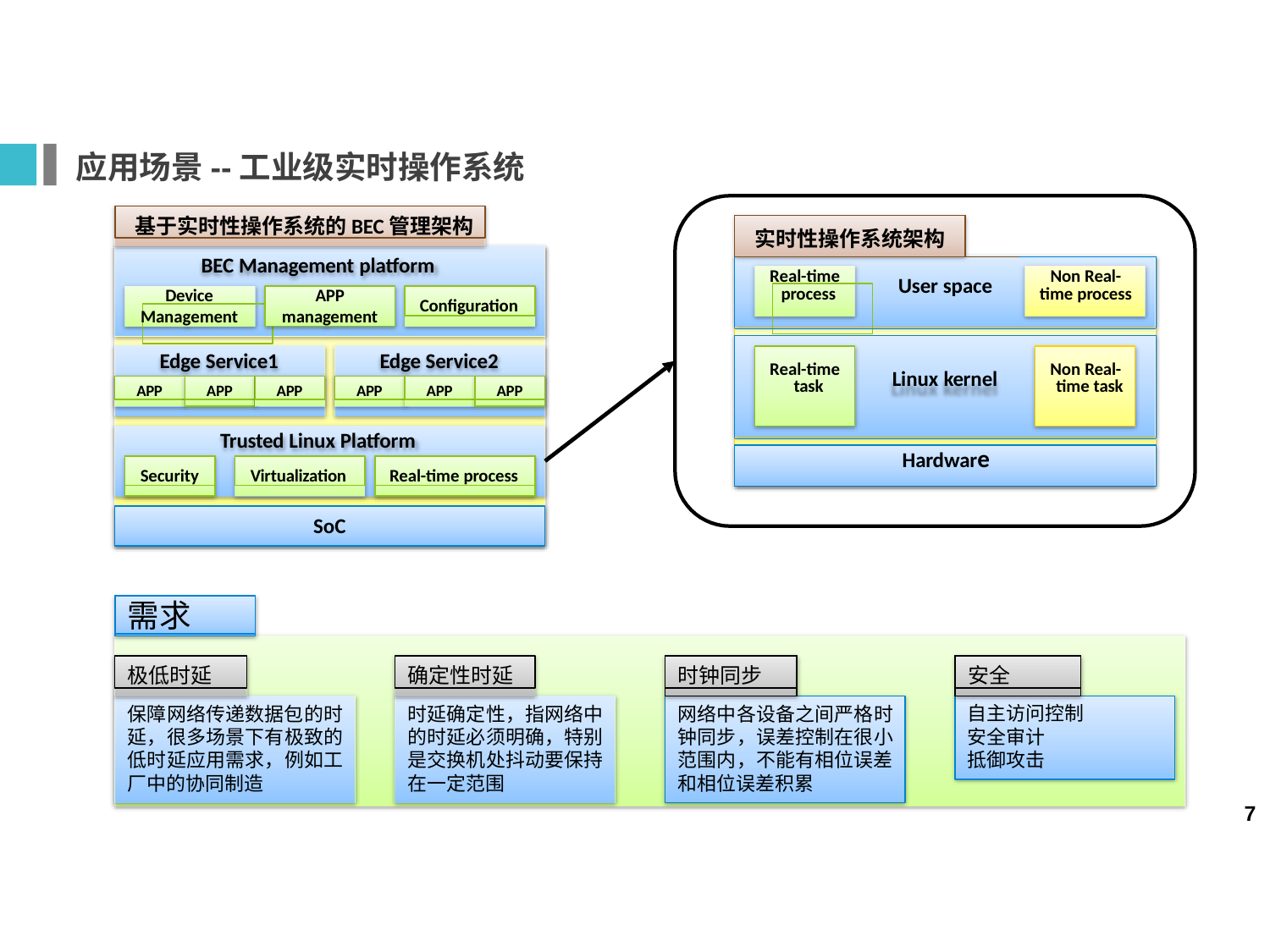

应用场景--工业级实时操作系统

基于实时性操作系统的BEC管理架构

| 实时性操作系统架构 |  |  |  |
| --- | --- | --- | --- |
| Real-time process | User space |  | Non Real- time process |
|  |  |  |  |
| Real-time task | Linux kernel |  | Non Real- time task |
|  |  |  |  |
| Hardware |  |  |  |

BEC Management platform
Device  Management

APP
management

Configuration

Edge Service1
Edge Service2

APP

APP

APP

APP

APP

APP

Trusted Linux Platform

Security

Virtualization

Real-time process

SoC

需求

极低时延

确定性时延

时钟同步

安全

保障网络传递数据包的时 延，很多场景下有极致的 低时延应用需求，例如工 厂中的协同制造
时延确定性，指网络中 的时延必须明确，特别 是交换机处抖动要保持 在一定范围
网络中各设备之间严格时 钟同步，误差控制在很小 范围内，不能有相位误差 和相位误差积累
自主访问控制 安全审计
抵御攻击
7